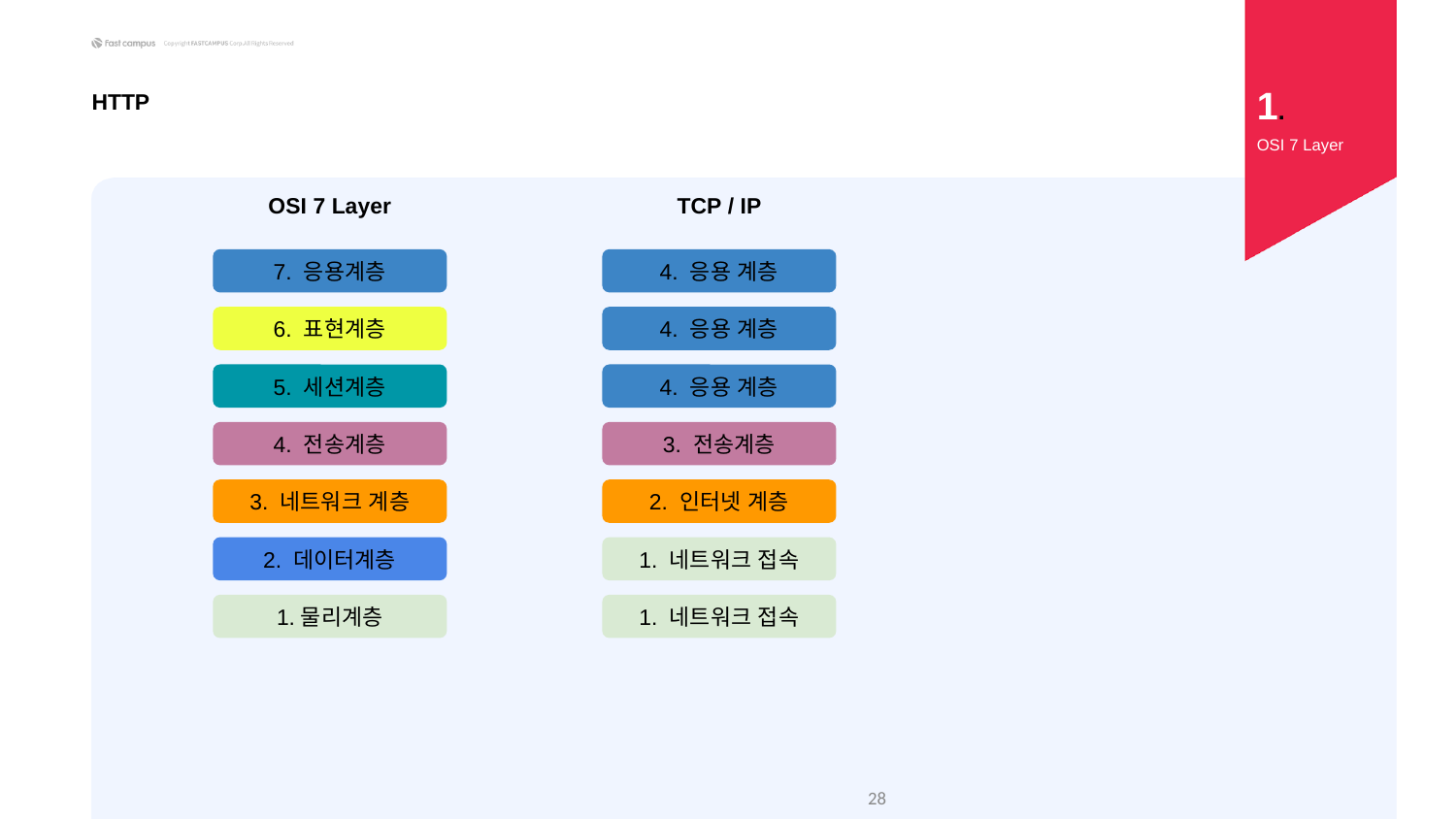

1.
HTTP
OSI 7 Layer

OSI 7 Layer
TCP / IP
7. 응용계층
4. 응용 계층
6. 표현계층
4. 응용 계층
5. 세션계층
4. 응용 계층
4. 전송계층
3. 전송계층
3. 네트워크 계층
2. 인터넷 계층
2. 데이터계층
1. 네트워크 접속
1.물리계층
1. 네트워크 접속
28